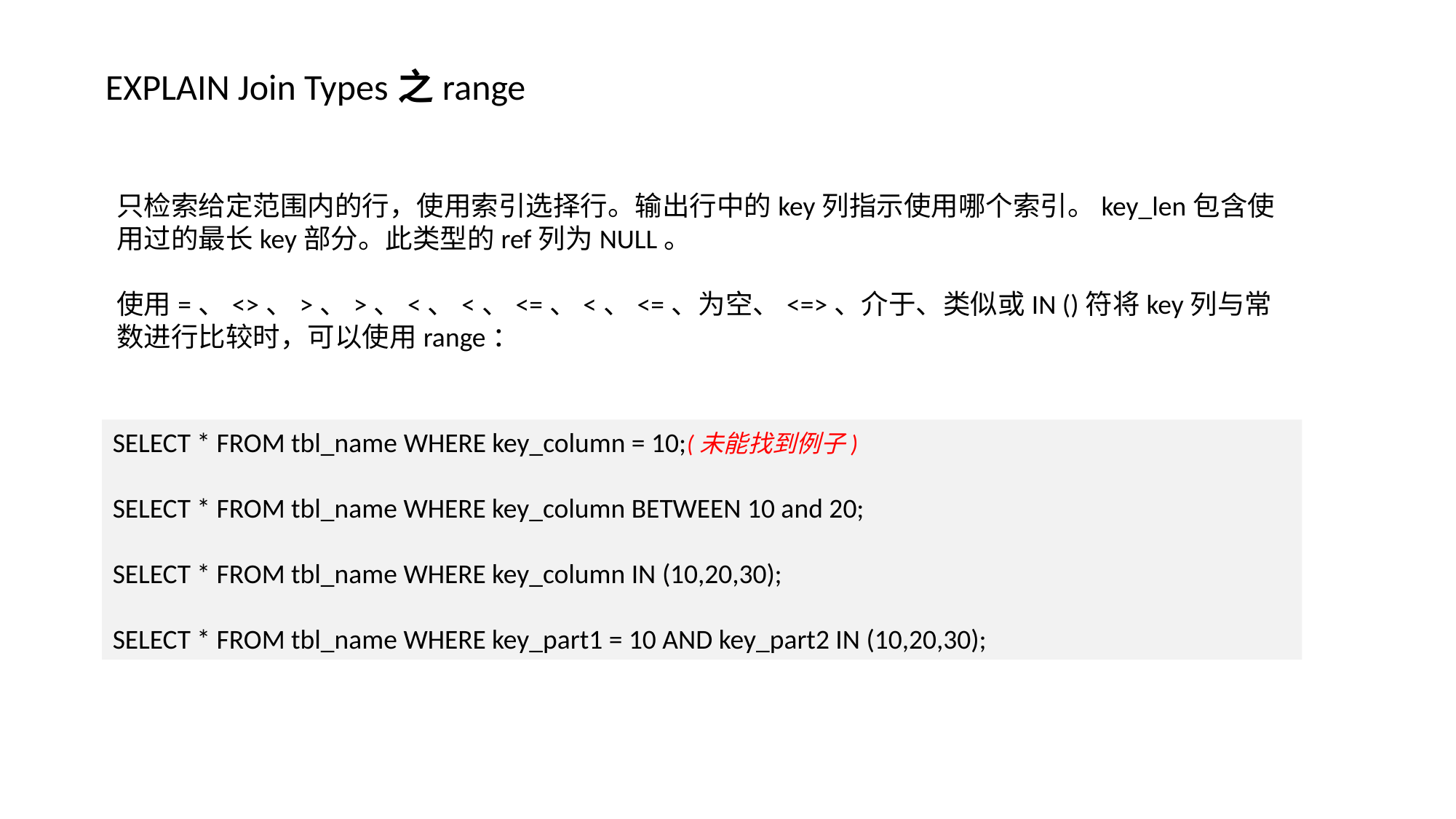

# EXPLAIN Join Types之range
只检索给定范围内的行，使用索引选择行。输出行中的key列指示使用哪个索引。key_len包含使用过的最长key部分。此类型的ref列为NULL。

使用=、<>、>、>、<、<、<=、<、<=、为空、<=>、介于、类似或IN ()符将key列与常数进行比较时，可以使用range：
SELECT * FROM tbl_name WHERE key_column = 10;(未能找到例子)

SELECT * FROM tbl_name WHERE key_column BETWEEN 10 and 20;

SELECT * FROM tbl_name WHERE key_column IN (10,20,30);

SELECT * FROM tbl_name WHERE key_part1 = 10 AND key_part2 IN (10,20,30);